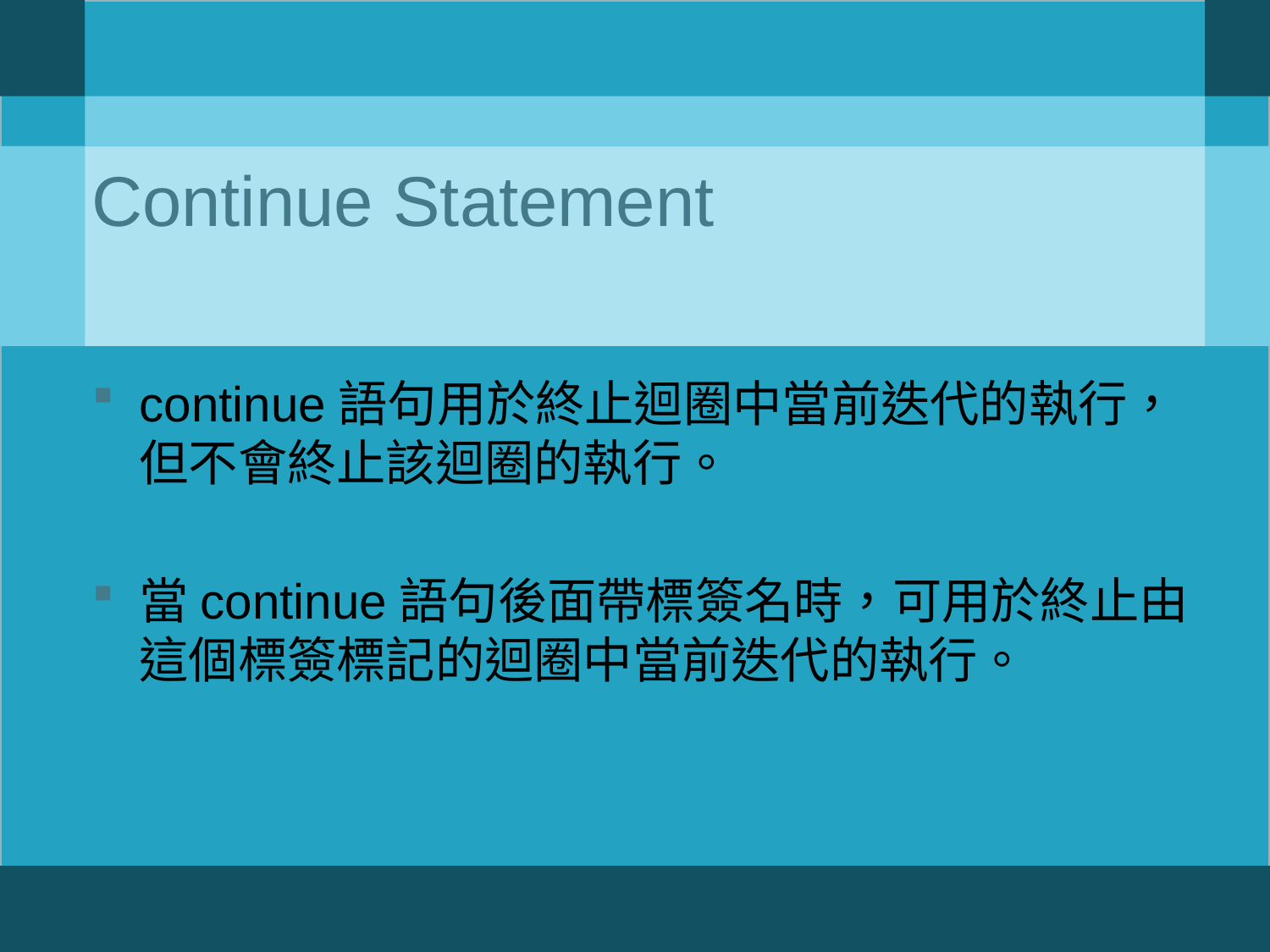

# Continue Statement
continue語句用於終止迴圈中當前迭代的執行，但不會終止該迴圈的執行。

當continue語句後面帶標簽名時，可用於終止由這個標簽標記的迴圈中當前迭代的執行。